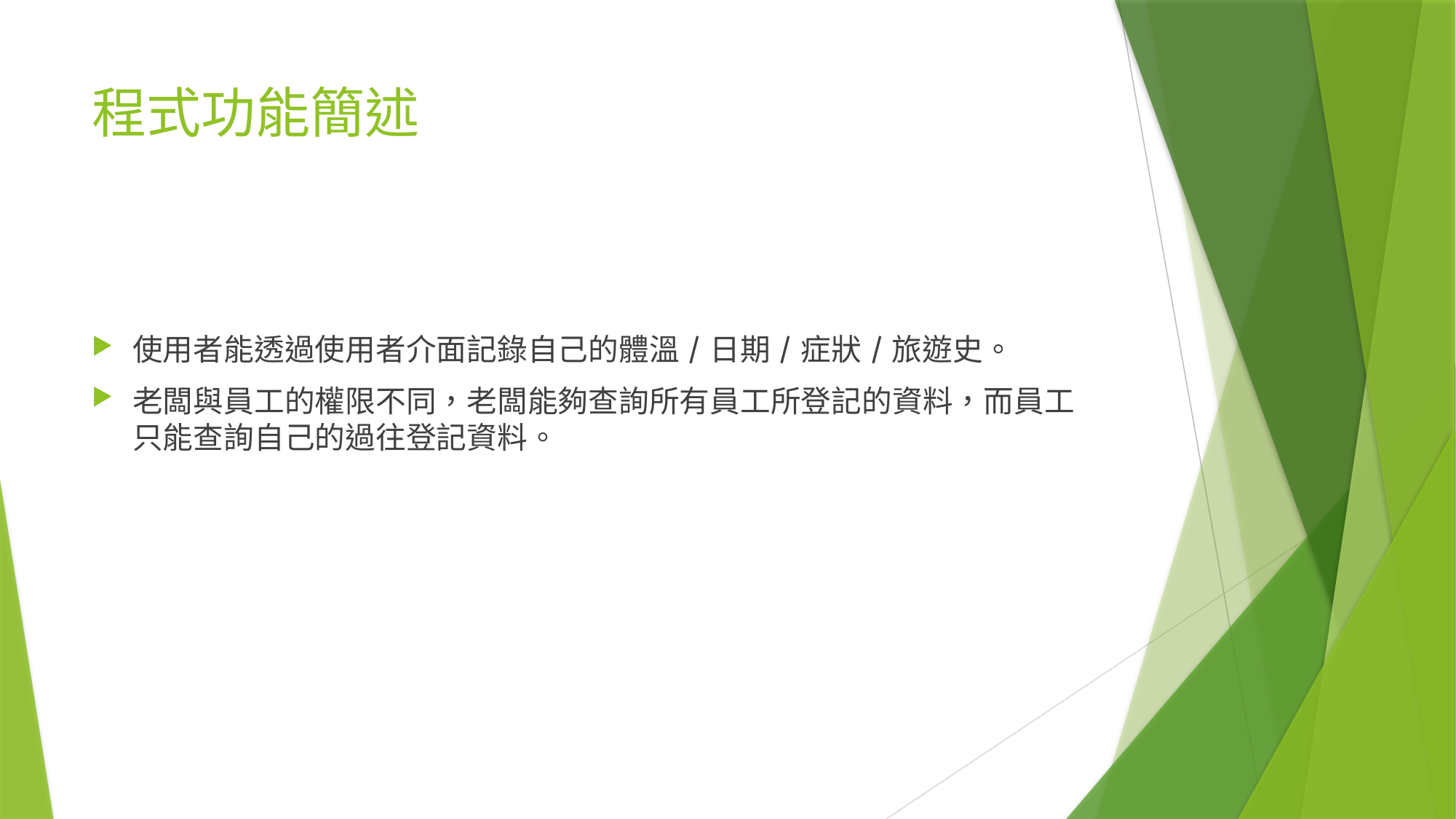

# 程式功能簡述
使用者能透過使用者介面記錄自己的體溫/日期/症狀/旅遊史。
老闆與員工的權限不同，老闆能夠查詢所有員工所登記的資料，而員工只能查詢自己的過往登記資料。